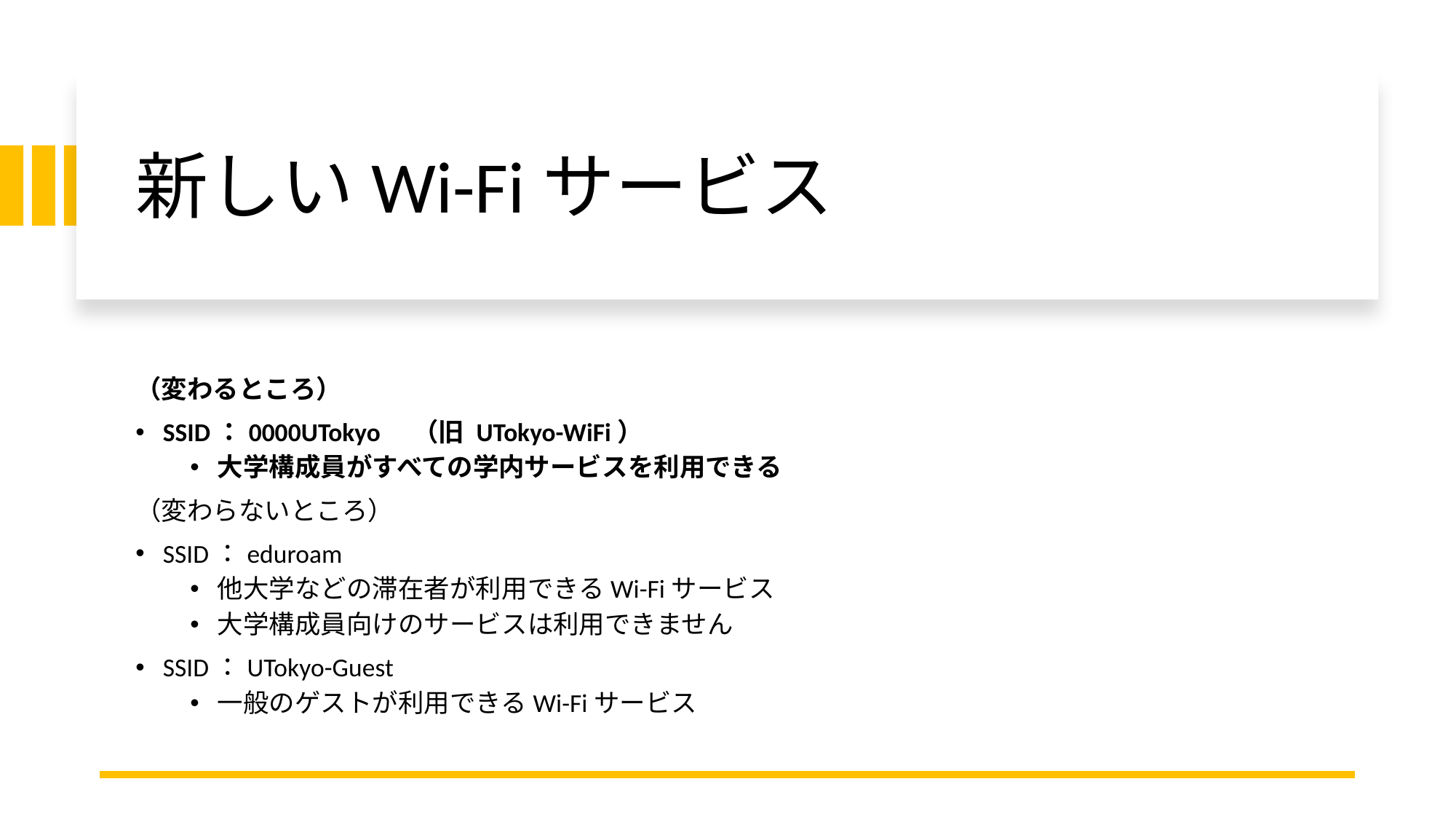

# 新しいWi-Fiサービス

（変わるところ）
SSID：0000UTokyo　（旧 UTokyo-WiFi）
大学構成員がすべての学内サービスを利用できる
（変わらないところ）
SSID：eduroam
他大学などの滞在者が利用できるWi-Fiサービス
大学構成員向けのサービスは利用できません
SSID：UTokyo-Guest
一般のゲストが利用できるWi-Fiサービス